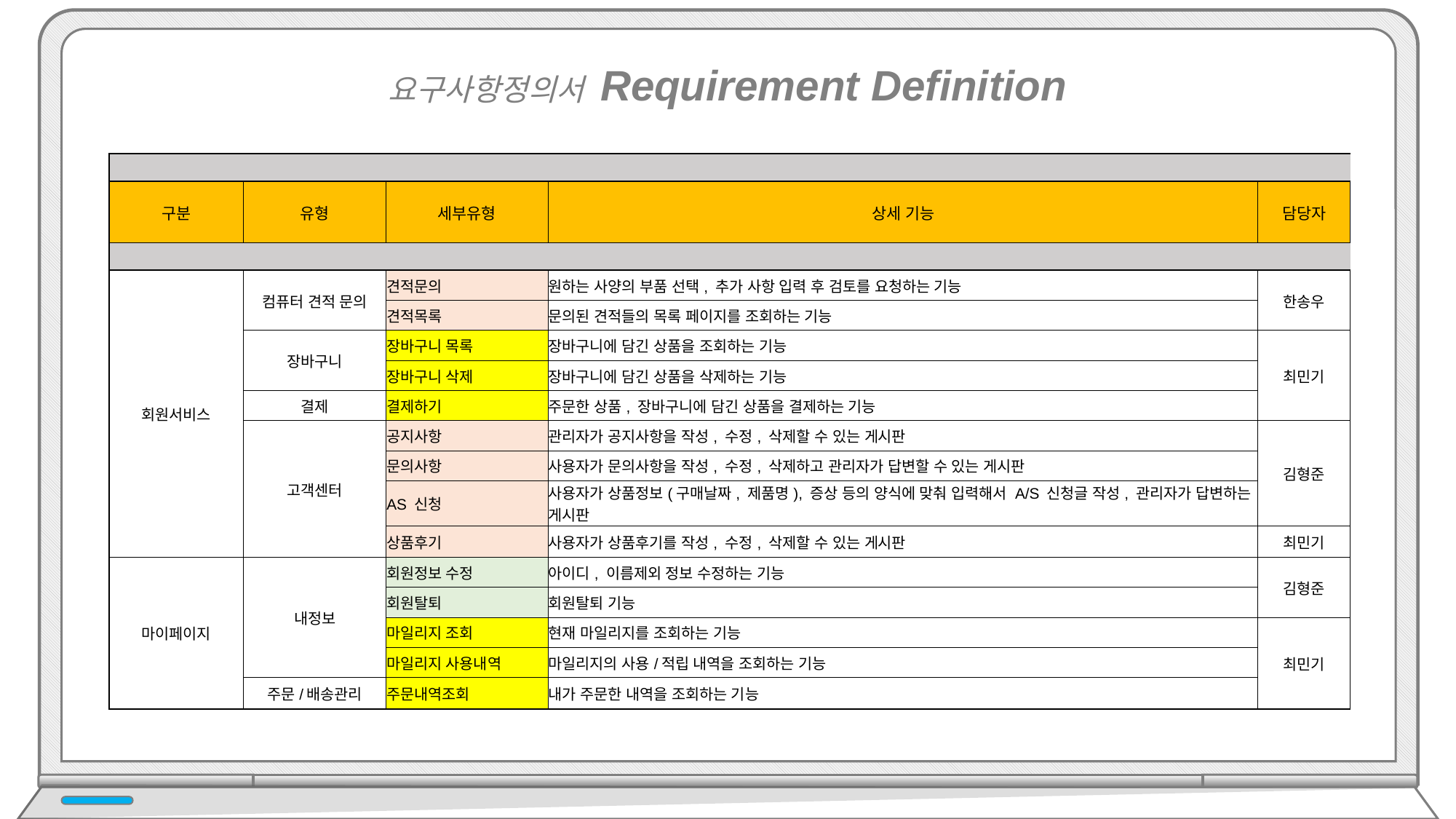

요구사항정의서 Requirement Definition
|  |  |  |  |  |
| --- | --- | --- | --- | --- |
| 구분 | 유형 | 세부유형 | 상세 기능 | 담당자 |
|  |  |  |  |  |
| 회원서비스 | 컴퓨터 견적 문의 | 견적문의 | 원하는 사양의 부품 선택, 추가 사항 입력 후 검토를 요청하는 기능 | 한송우 |
|  |  | 견적목록 | 문의된 견적들의 목록 페이지를 조회하는 기능 |  |
|  | 장바구니 | 장바구니 목록 | 장바구니에 담긴 상품을 조회하는 기능 | 최민기 |
|  |  | 장바구니 삭제 | 장바구니에 담긴 상품을 삭제하는 기능 |  |
|  | 결제 | 결제하기 | 주문한 상품, 장바구니에 담긴 상품을 결제하는 기능 |  |
|  | 고객센터 | 공지사항 | 관리자가 공지사항을 작성, 수정, 삭제할 수 있는 게시판 | 김형준 |
|  |  | 문의사항 | 사용자가 문의사항을 작성, 수정, 삭제하고 관리자가 답변할 수 있는 게시판 |  |
|  |  | AS 신청 | 사용자가 상품정보(구매날짜, 제품명), 증상 등의 양식에 맞춰 입력해서 A/S 신청글 작성, 관리자가 답변하는 게시판 |  |
|  |  | 상품후기 | 사용자가 상품후기를 작성, 수정, 삭제할 수 있는 게시판 | 최민기 |
| 마이페이지 | 내정보 | 회원정보 수정 | 아이디, 이름제외 정보 수정하는 기능 | 김형준 |
|  |  | 회원탈퇴 | 회원탈퇴 기능 |  |
|  |  | 마일리지 조회 | 현재 마일리지를 조회하는 기능 | 최민기 |
|  |  | 마일리지 사용내역 | 마일리지의 사용/적립 내역을 조회하는 기능 |  |
|  | 주문/배송관리 | 주문내역조회 | 내가 주문한 내역을 조회하는 기능 |  |